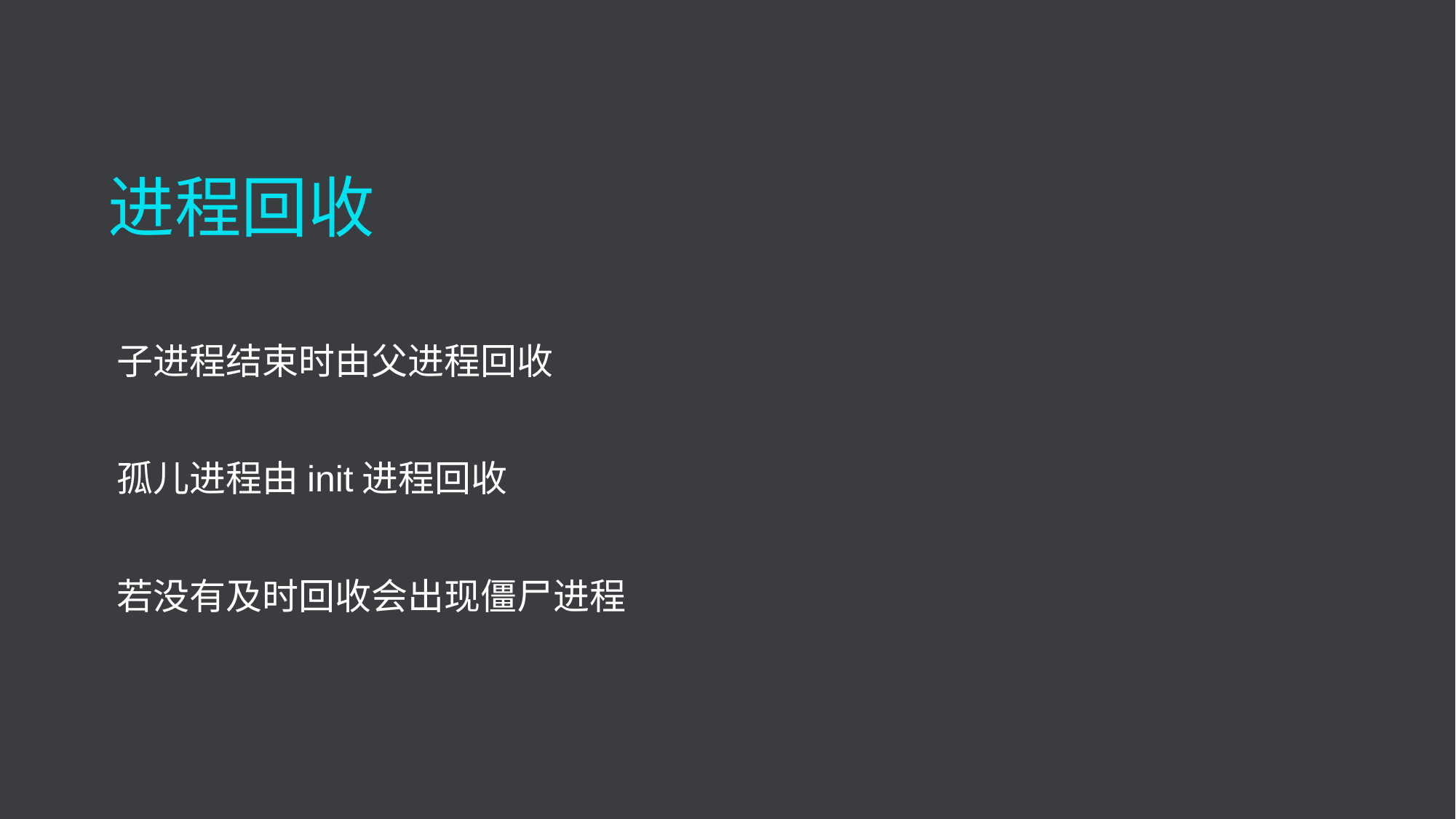

进程回收

子进程结束时由父进程回收

孤儿进程由init进程回收

若没有及时回收会出现僵尸进程